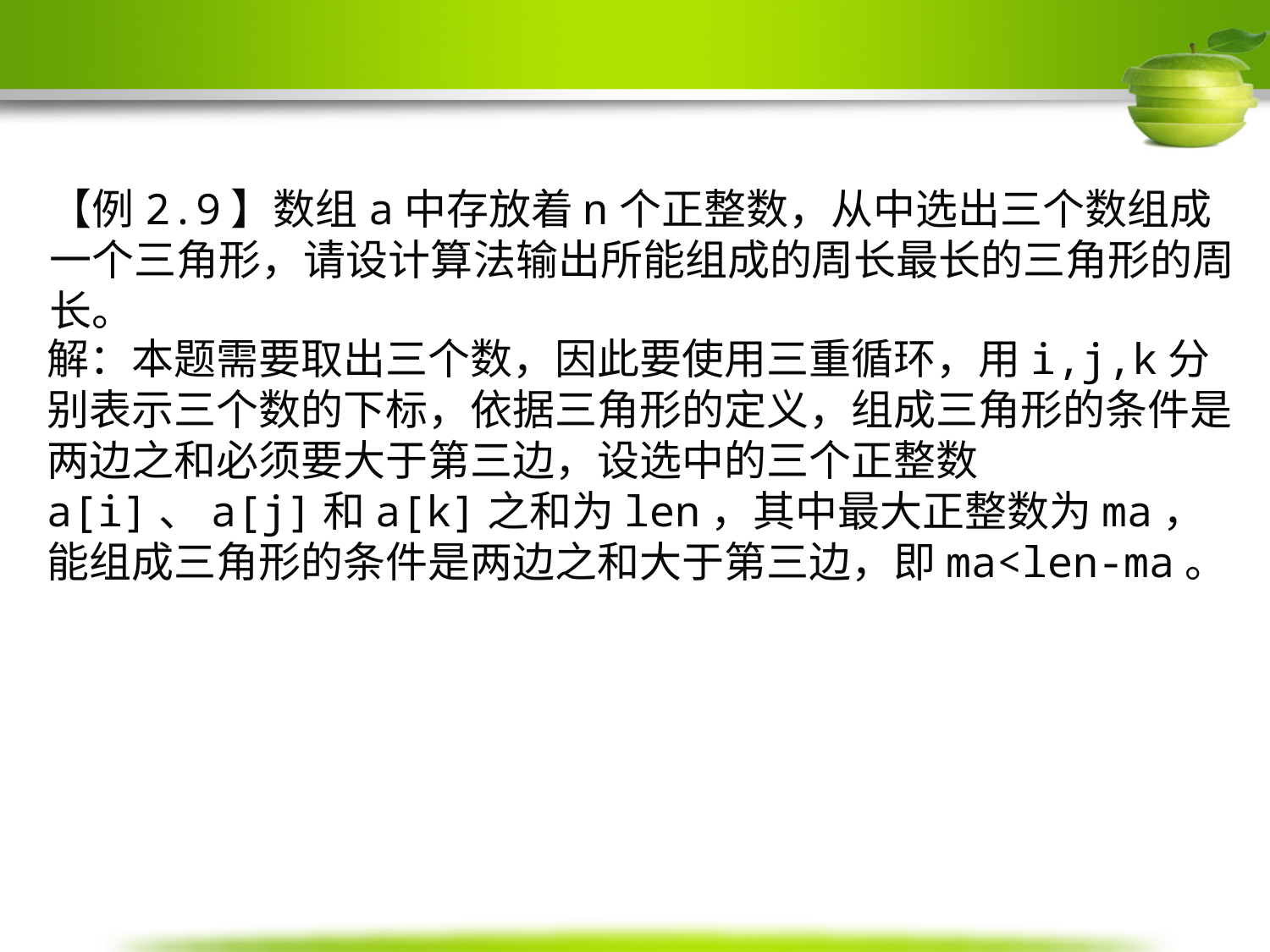

【例2.9】数组a中存放着n个正整数，从中选出三个数组成一个三角形，请设计算法输出所能组成的周长最长的三角形的周长。
解：本题需要取出三个数，因此要使用三重循环，用i,j,k分别表示三个数的下标，依据三角形的定义，组成三角形的条件是两边之和必须要大于第三边，设选中的三个正整数a[i]、a[j]和a[k]之和为len，其中最大正整数为ma，能组成三角形的条件是两边之和大于第三边，即ma<len-ma。